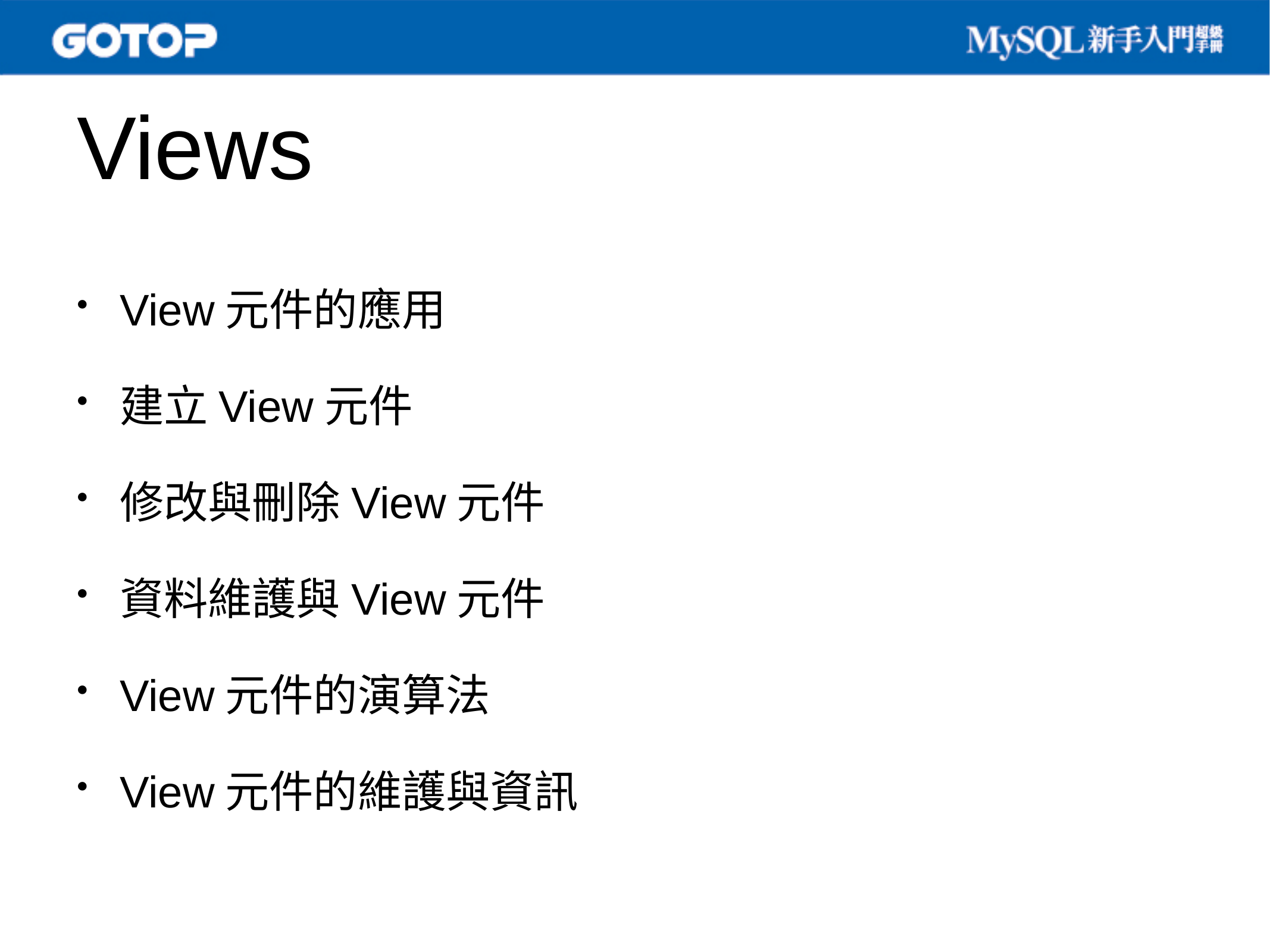

# Views
View元件的應用
建立View元件
修改與刪除View元件
資料維護與View元件
View元件的演算法
View元件的維護與資訊